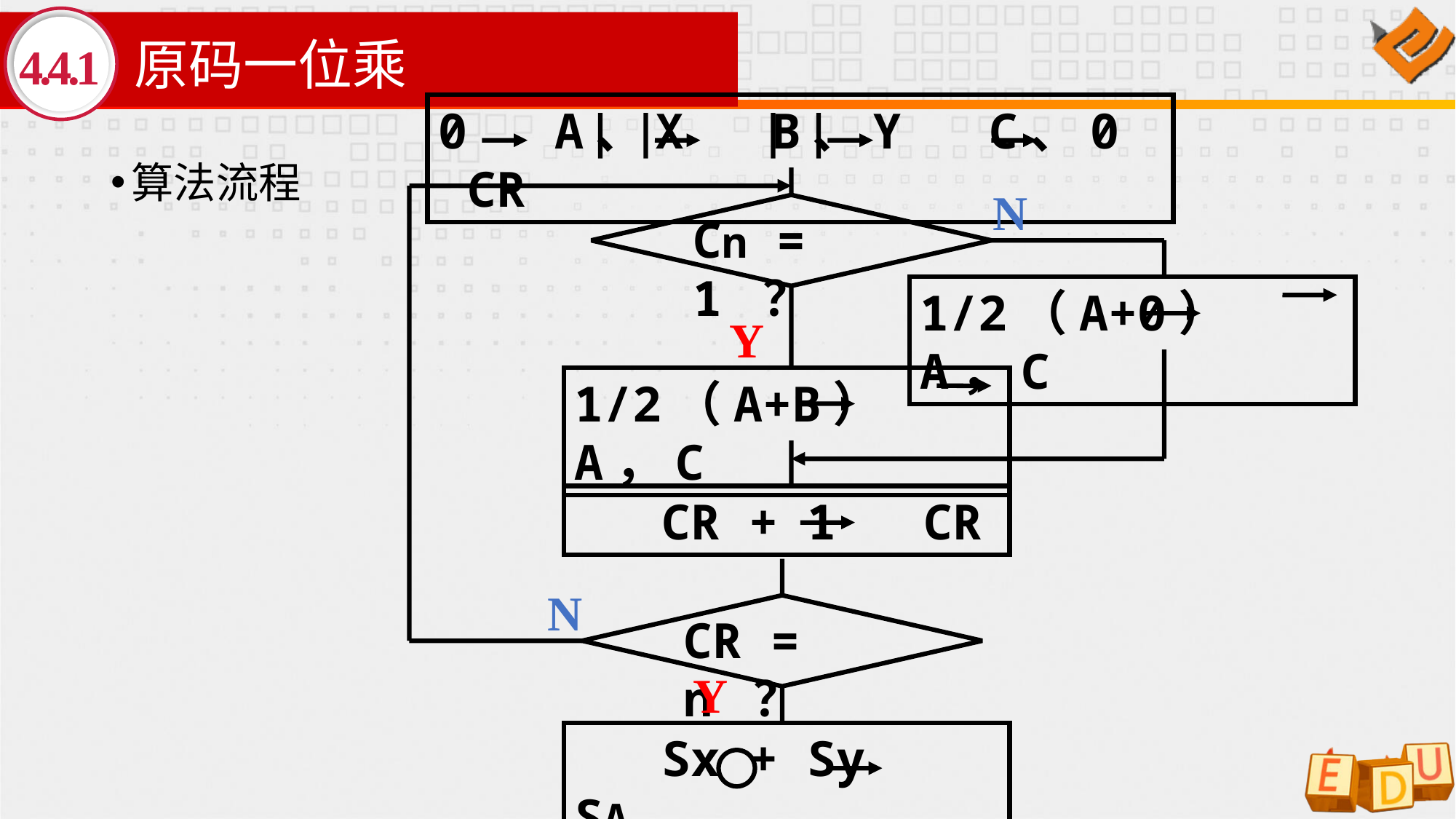

# 原码一位乘
4.4.1
0   A、X   B、Y   C、0   CR

算法流程

N

Cn = 1 ？

1/2（A+0）  A，C

Y

1/2（A+B）  A，C

   CR + 1   CR

N

CR = n ？

Y

   Sx + Sy   SA